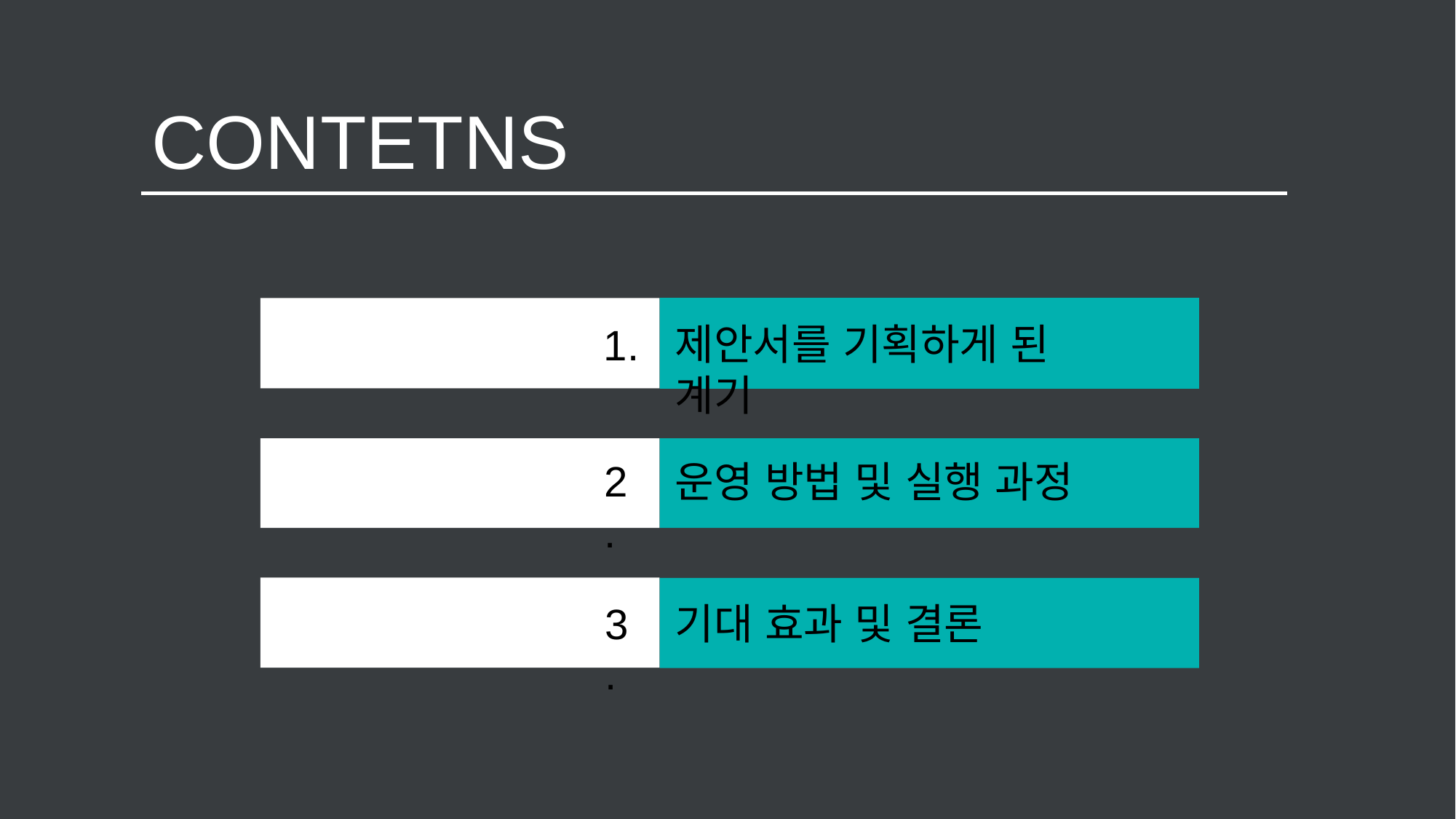

CONTETNS

제안서를 기획하게 된 계기
1.

2.
운영 방법 및 실행 과정

3.
기대 효과 및 결론